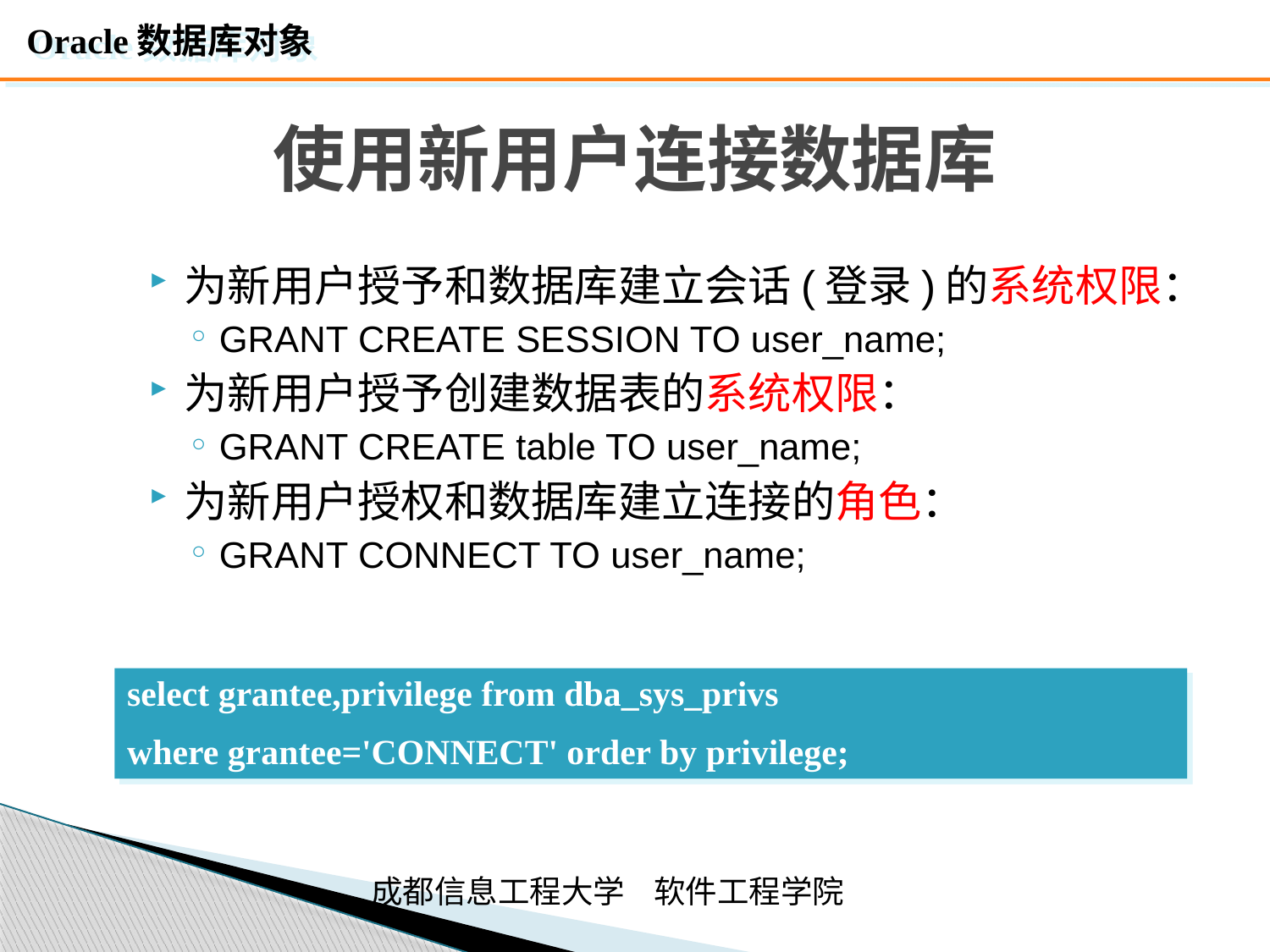

Oracle数据库对象
# 使用新用户连接数据库

为新用户授予和数据库建立会话(登录)的系统权限：
GRANT CREATE SESSION TO user_name;
为新用户授予创建数据表的系统权限：
GRANT CREATE table TO user_name;
为新用户授权和数据库建立连接的角色：
GRANT CONNECT TO user_name;
select grantee,privilege from dba_sys_privs
where grantee='CONNECT' order by privilege;